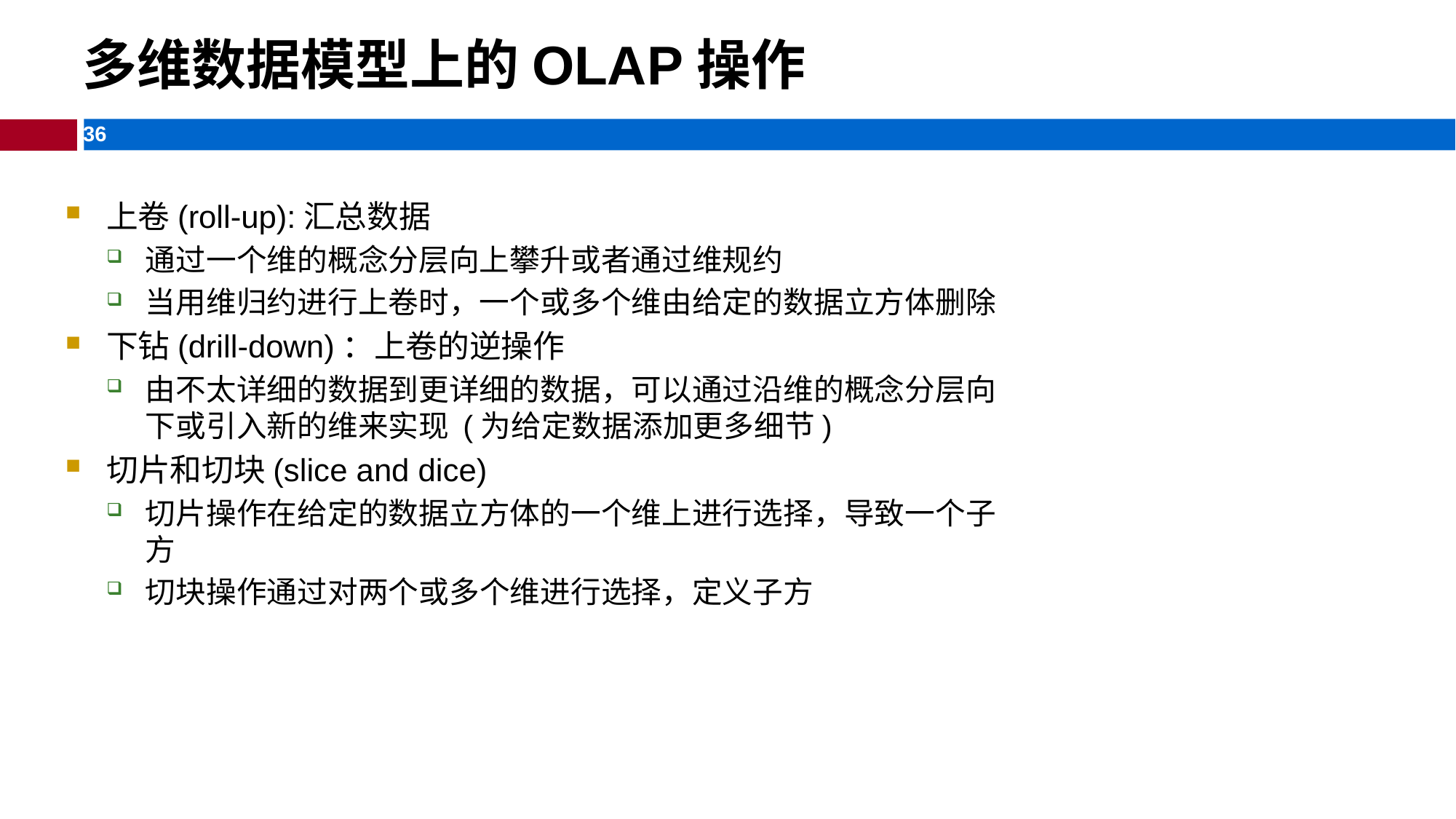

多维数据模型上的OLAP操作
上卷(roll-up):汇总数据
通过一个维的概念分层向上攀升或者通过维规约
当用维归约进行上卷时，一个或多个维由给定的数据立方体删除
下钻(drill-down)：上卷的逆操作
由不太详细的数据到更详细的数据，可以通过沿维的概念分层向下或引入新的维来实现 (为给定数据添加更多细节)
切片和切块(slice and dice)
切片操作在给定的数据立方体的一个维上进行选择，导致一个子方
切块操作通过对两个或多个维进行选择，定义子方